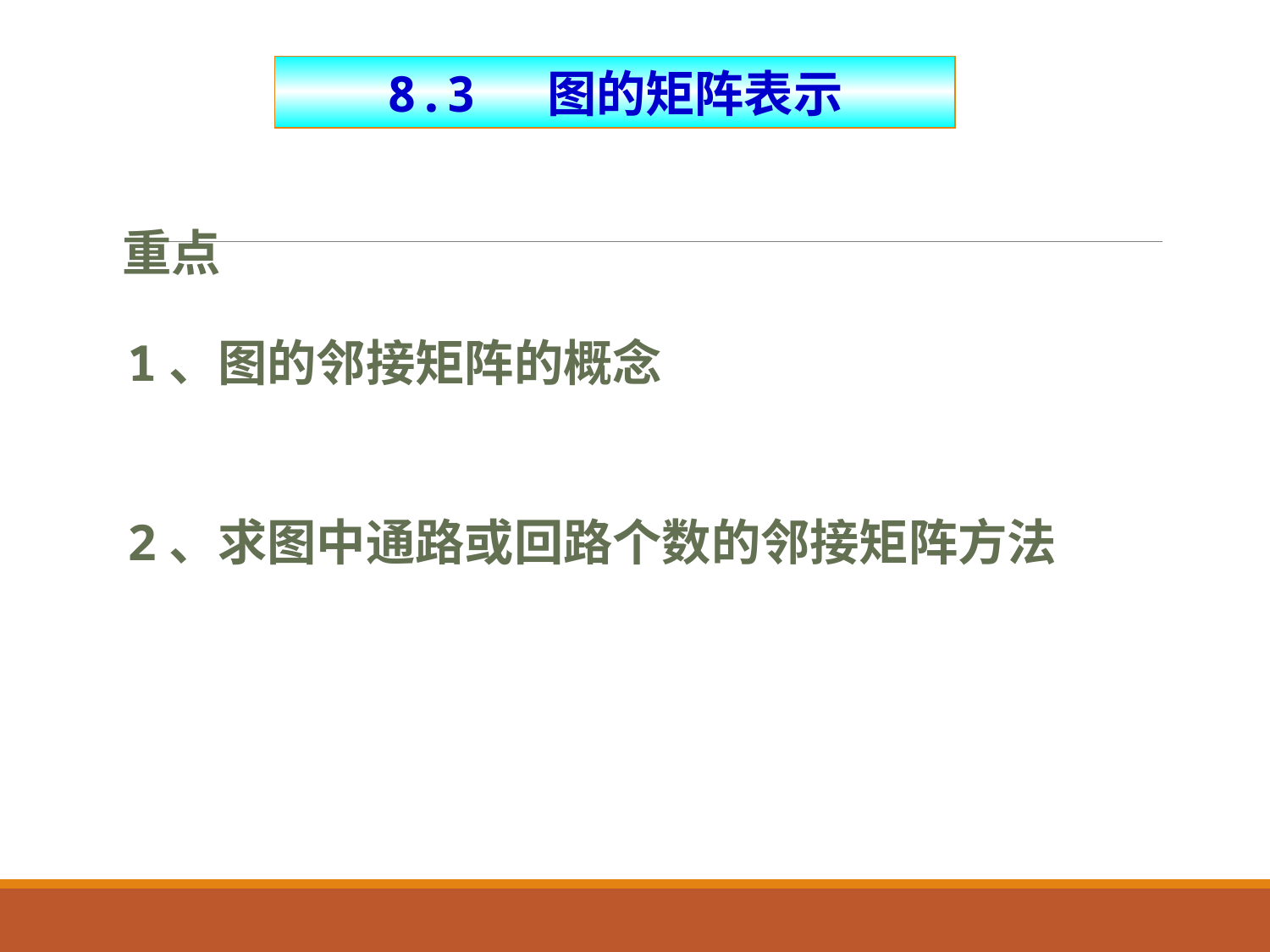

8.3  图的矩阵表示
重点
1、图的邻接矩阵的概念
2、求图中通路或回路个数的邻接矩阵方法